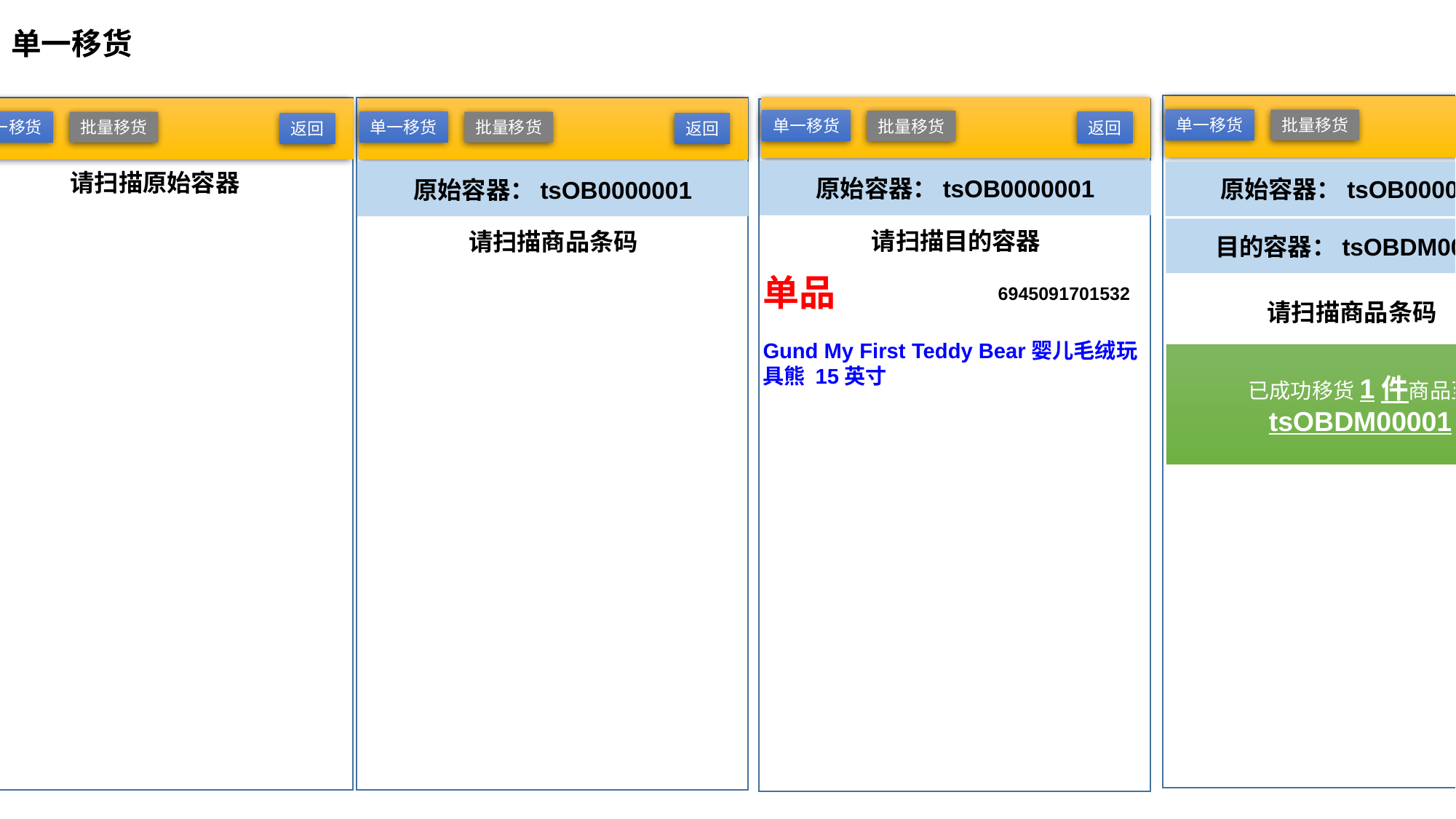

# 单一移货

单一移货
批量移货
单一移货
批量移货
返回
单一移货
单一移货
批量移货
批量移货
返回
返回
返回
原始容器：tsOB0000001
原始容器：tsOB0000001
原始容器：tsOB0000001
请扫描原始容器
目的容器：tsOBDM00001
请扫描目的容器
请扫描商品条码
单品
6945091701532
Gund My First Teddy Bear婴儿毛绒玩具熊 15英寸
请扫描商品条码
已成功移货1件商品至
tsOBDM00001